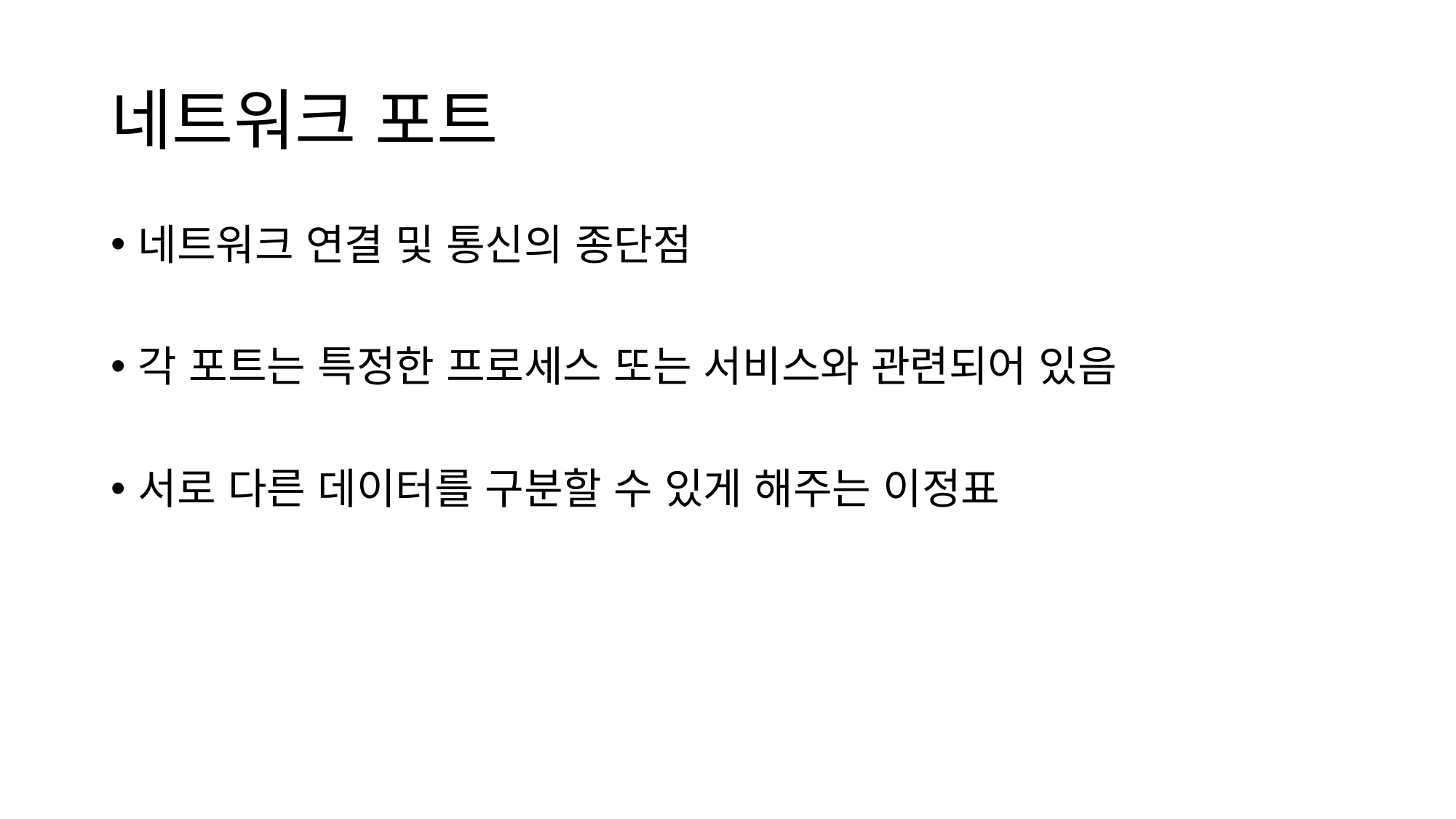

# 네트워크 포트
네트워크 연결 및 통신의 종단점

각 포트는 특정한 프로세스 또는 서비스와 관련되어 있음

서로 다른 데이터를 구분할 수 있게 해주는 이정표